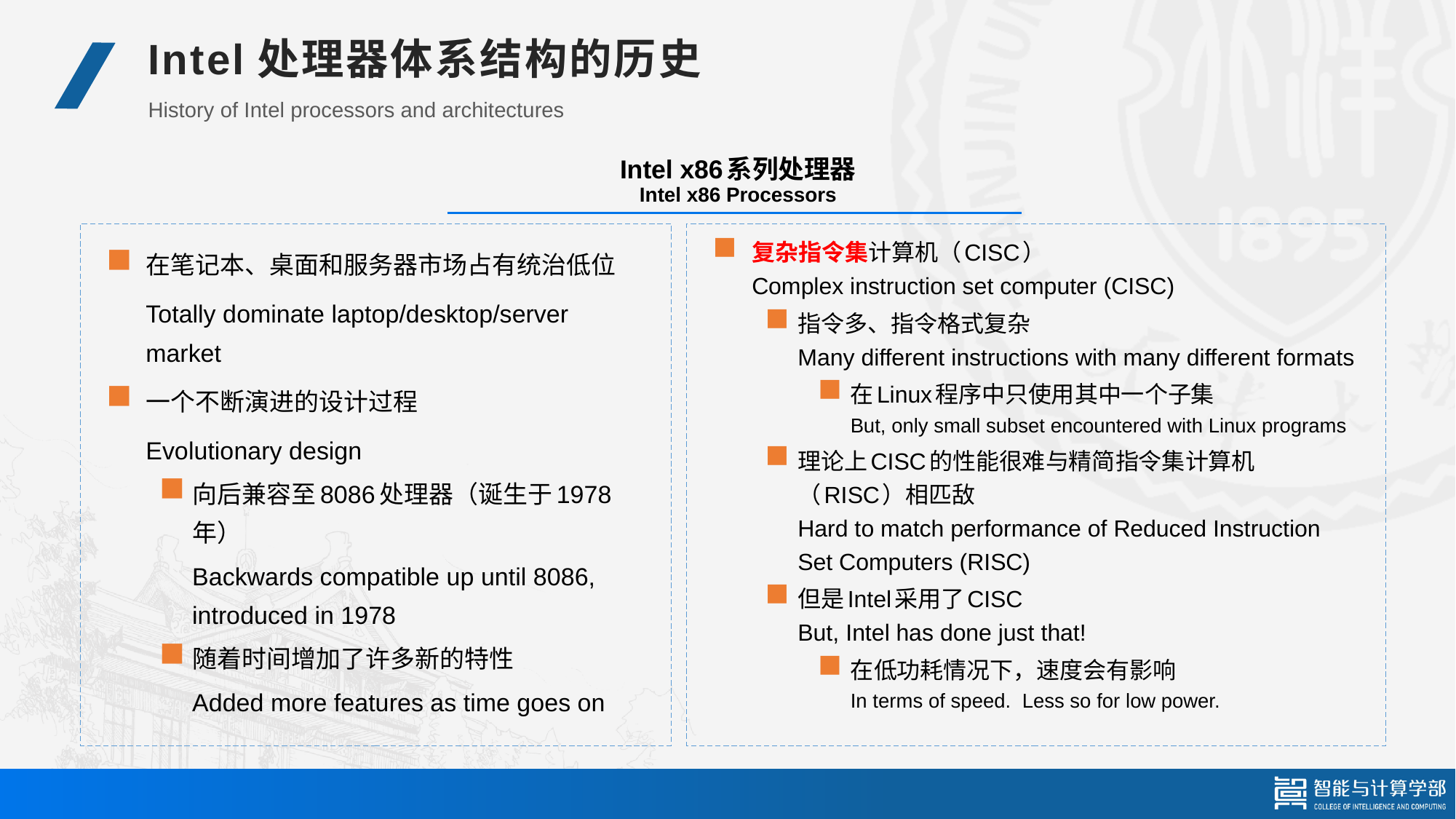

Intel处理器体系结构的历史
History of Intel processors and architectures
# Intel x86系列处理器 Intel x86 Processors
在笔记本、桌面和服务器市场占有统治低位
Totally dominate laptop/desktop/server market
一个不断演进的设计过程
Evolutionary design
向后兼容至8086处理器（诞生于1978年）
Backwards compatible up until 8086, introduced in 1978
随着时间增加了许多新的特性
Added more features as time goes on

复杂指令集计算机（CISC）
Complex instruction set computer (CISC)
指令多、指令格式复杂
Many different instructions with many different formats
在Linux程序中只使用其中一个子集
But, only small subset encountered with Linux programs
理论上CISC的性能很难与精简指令集计算机（RISC）相匹敌
Hard to match performance of Reduced Instruction Set Computers (RISC)
但是Intel采用了CISC
But, Intel has done just that!
在低功耗情况下，速度会有影响
In terms of speed.  Less so for low power.